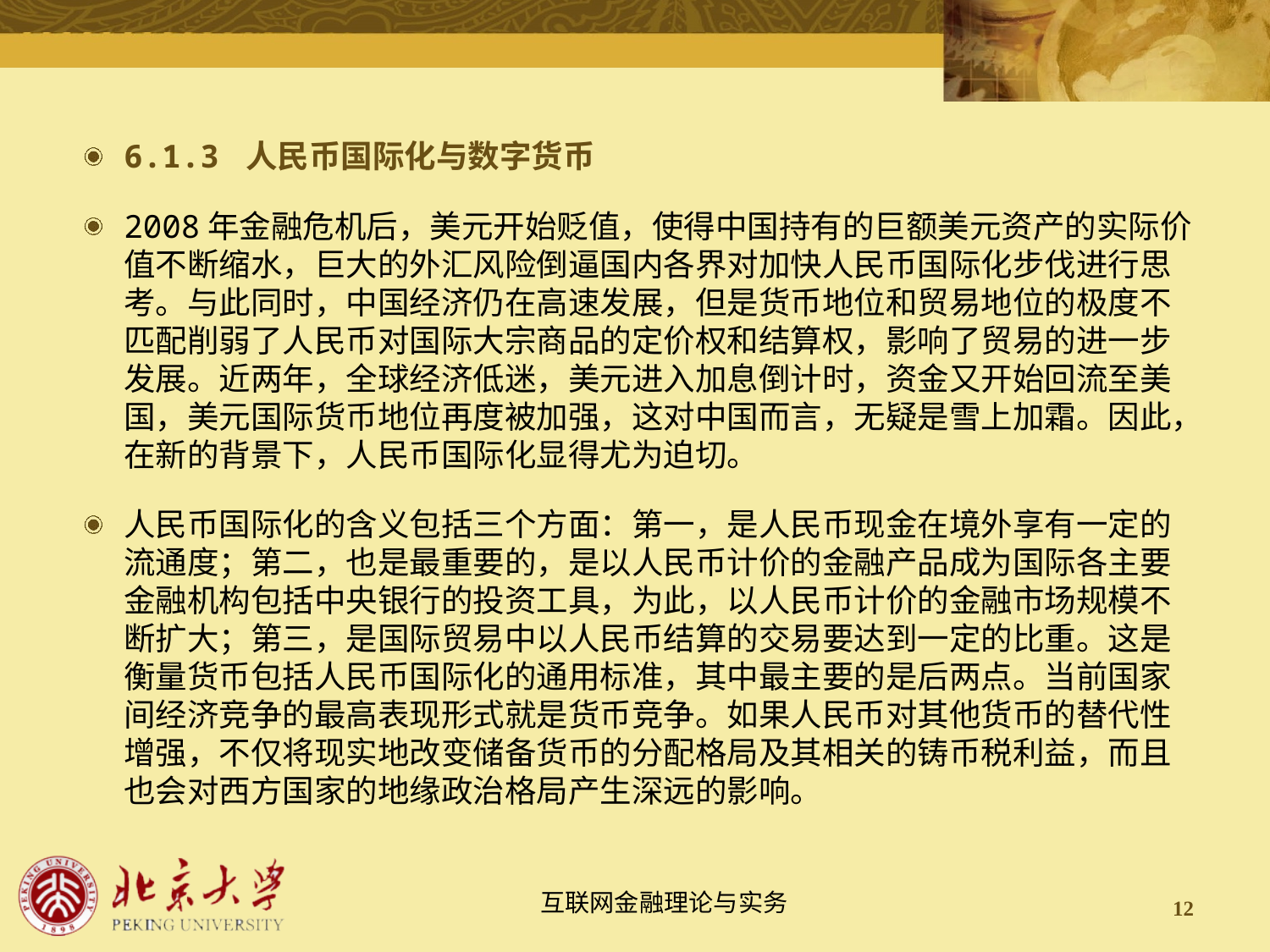

6.1.3 人民币国际化与数字货币
2008年金融危机后，美元开始贬值，使得中国持有的巨额美元资产的实际价值不断缩水，巨大的外汇风险倒逼国内各界对加快人民币国际化步伐进行思考。与此同时，中国经济仍在高速发展，但是货币地位和贸易地位的极度不匹配削弱了人民币对国际大宗商品的定价权和结算权，影响了贸易的进一步发展。近两年，全球经济低迷，美元进入加息倒计时，资金又开始回流至美国，美元国际货币地位再度被加强，这对中国而言，无疑是雪上加霜。因此，在新的背景下，人民币国际化显得尤为迫切。
人民币国际化的含义包括三个方面：第一，是人民币现金在境外享有一定的流通度；第二，也是最重要的，是以人民币计价的金融产品成为国际各主要金融机构包括中央银行的投资工具，为此，以人民币计价的金融市场规模不断扩大；第三，是国际贸易中以人民币结算的交易要达到一定的比重。这是衡量货币包括人民币国际化的通用标准，其中最主要的是后两点。当前国家间经济竞争的最高表现形式就是货币竞争。如果人民币对其他货币的替代性增强，不仅将现实地改变储备货币的分配格局及其相关的铸币税利益，而且也会对西方国家的地缘政治格局产生深远的影响。
12